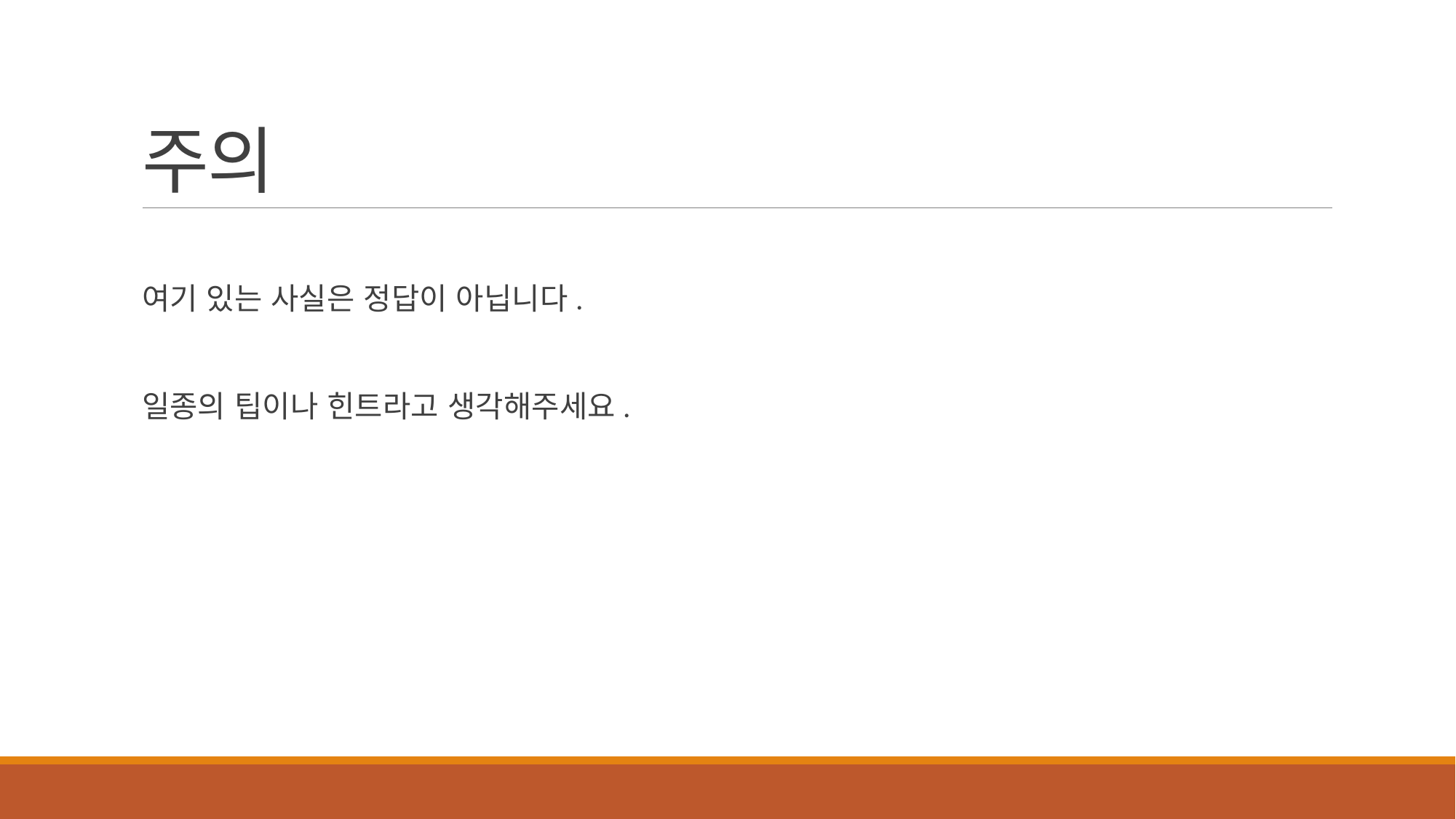

# 주의

여기 있는 사실은 정답이 아닙니다.

일종의 팁이나 힌트라고 생각해주세요.